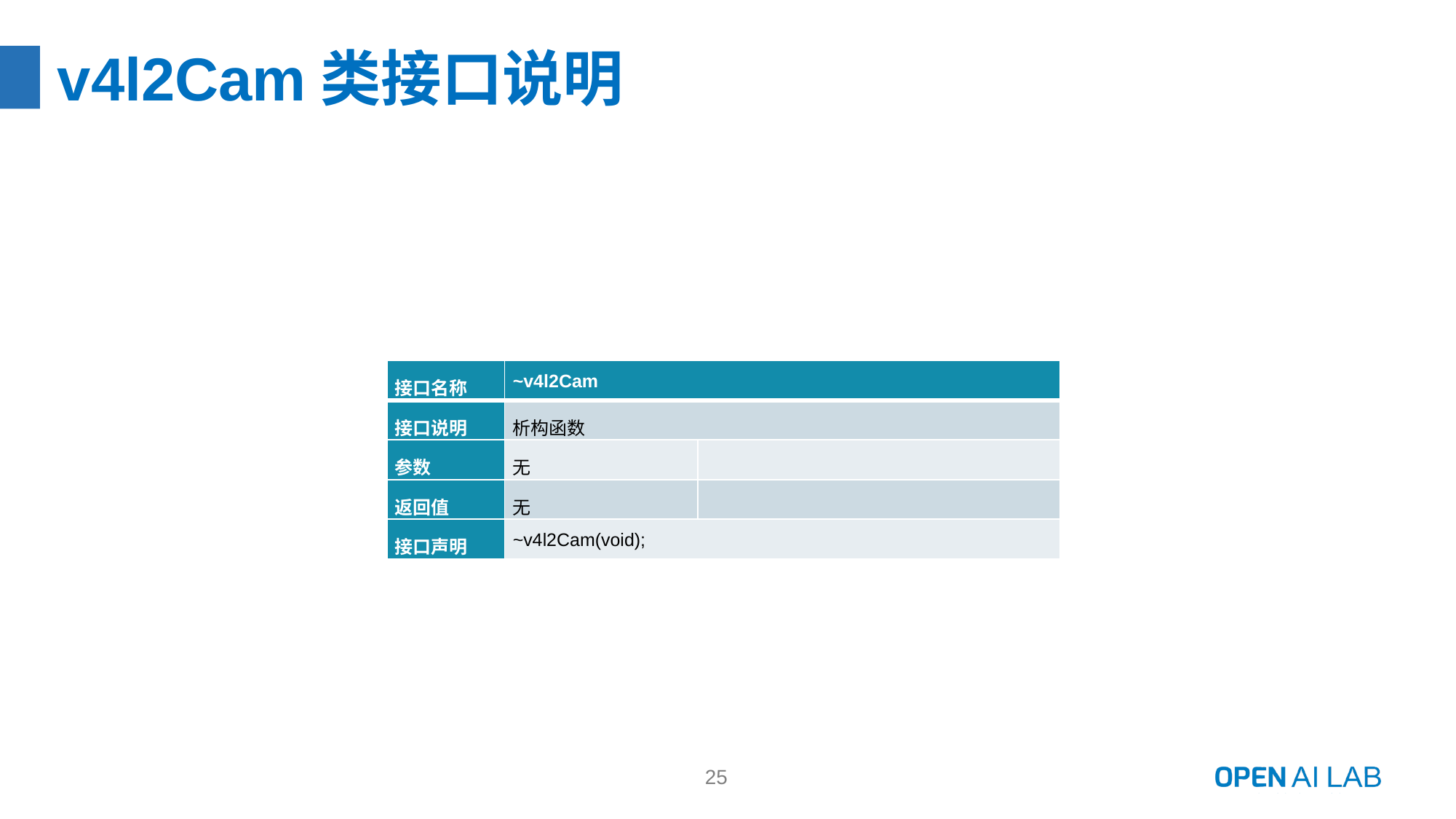

# v4l2Cam类接口说明

| 接口名称 | ~v4l2Cam |  |
| --- | --- | --- |
| 接口说明 | 析构函数 |  |
| 参数 | 无 |  |
| 返回值 | 无 |  |
| 接口声明 | ~v4l2Cam(void); |  |